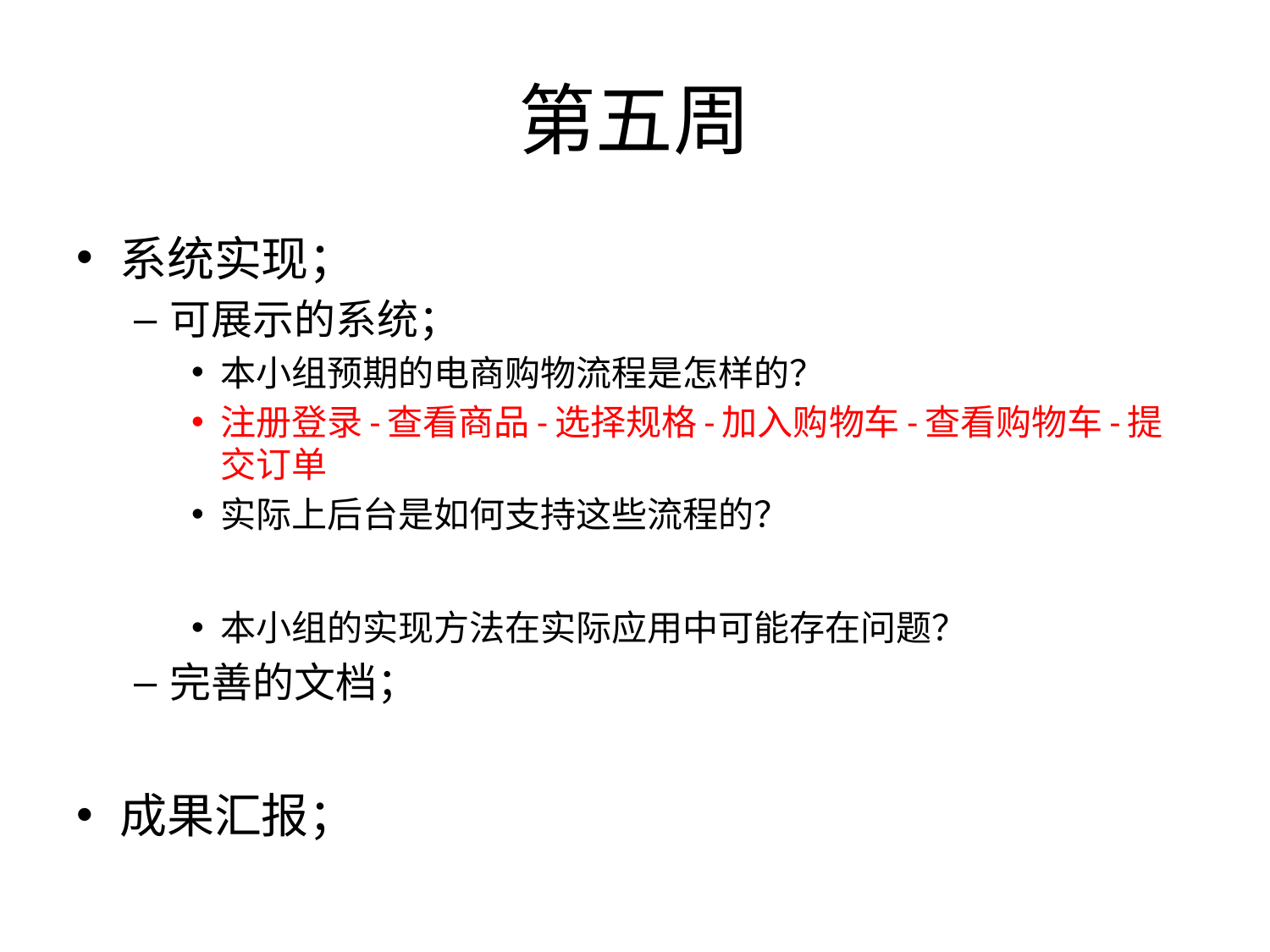

# 第五周
系统实现；
可展示的系统；
本小组预期的电商购物流程是怎样的？
注册登录-查看商品-选择规格-加入购物车-查看购物车-提交订单
实际上后台是如何支持这些流程的？

本小组的实现方法在实际应用中可能存在问题？
完善的文档；

成果汇报；